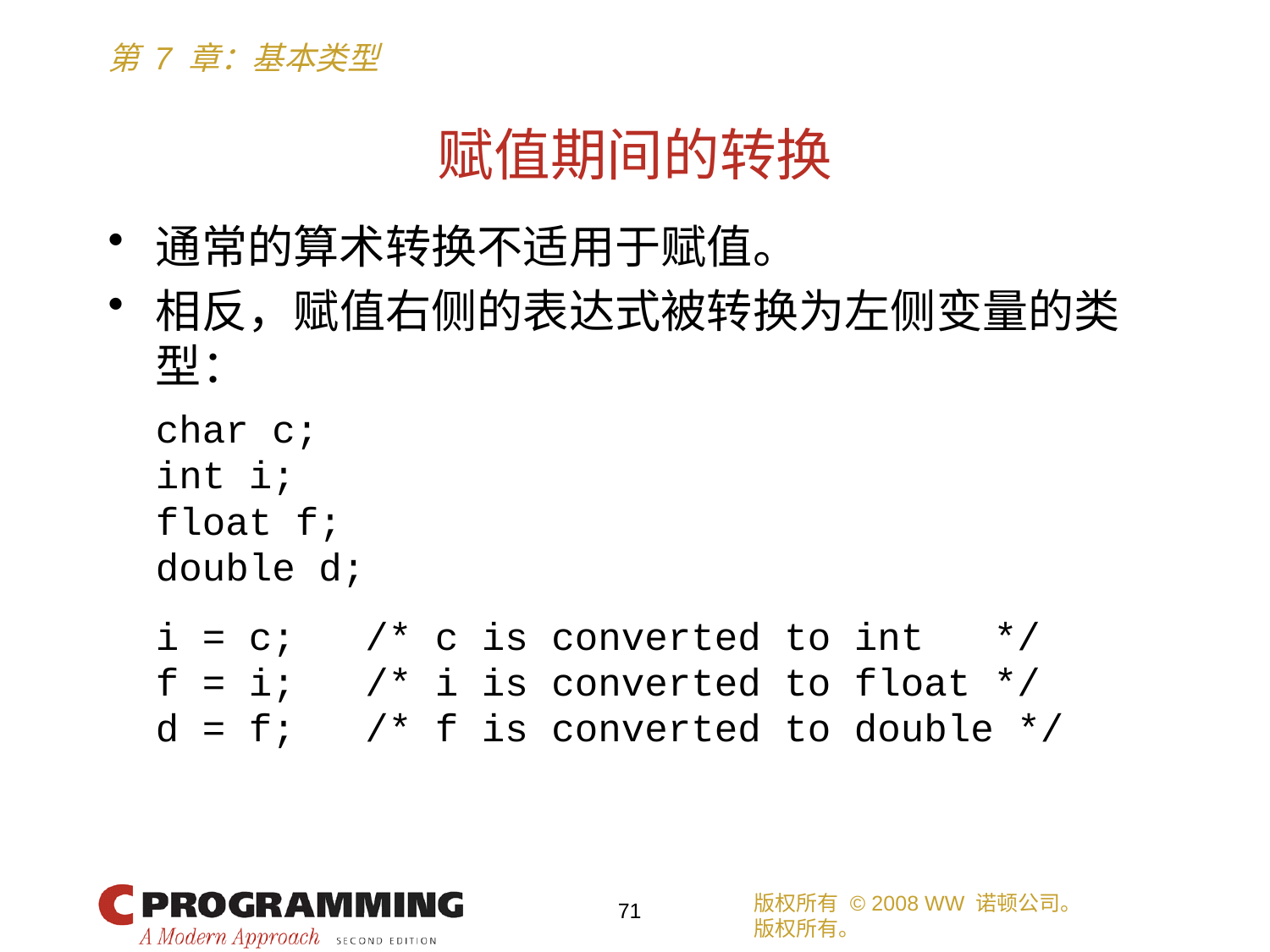

# 赋值期间的转换
通常的算术转换不适用于赋值。
相反，赋值右侧的表达式被转换为左侧变量的类型：
	char c;
	int i;
	float f;
	double d;

	i = c;   /* c is converted to int   */
	f = i;   /* i is converted to float */
	d = f;   /* f is converted to double */
版权所有 © 2008 WW 诺顿公司。
版权所有。
71